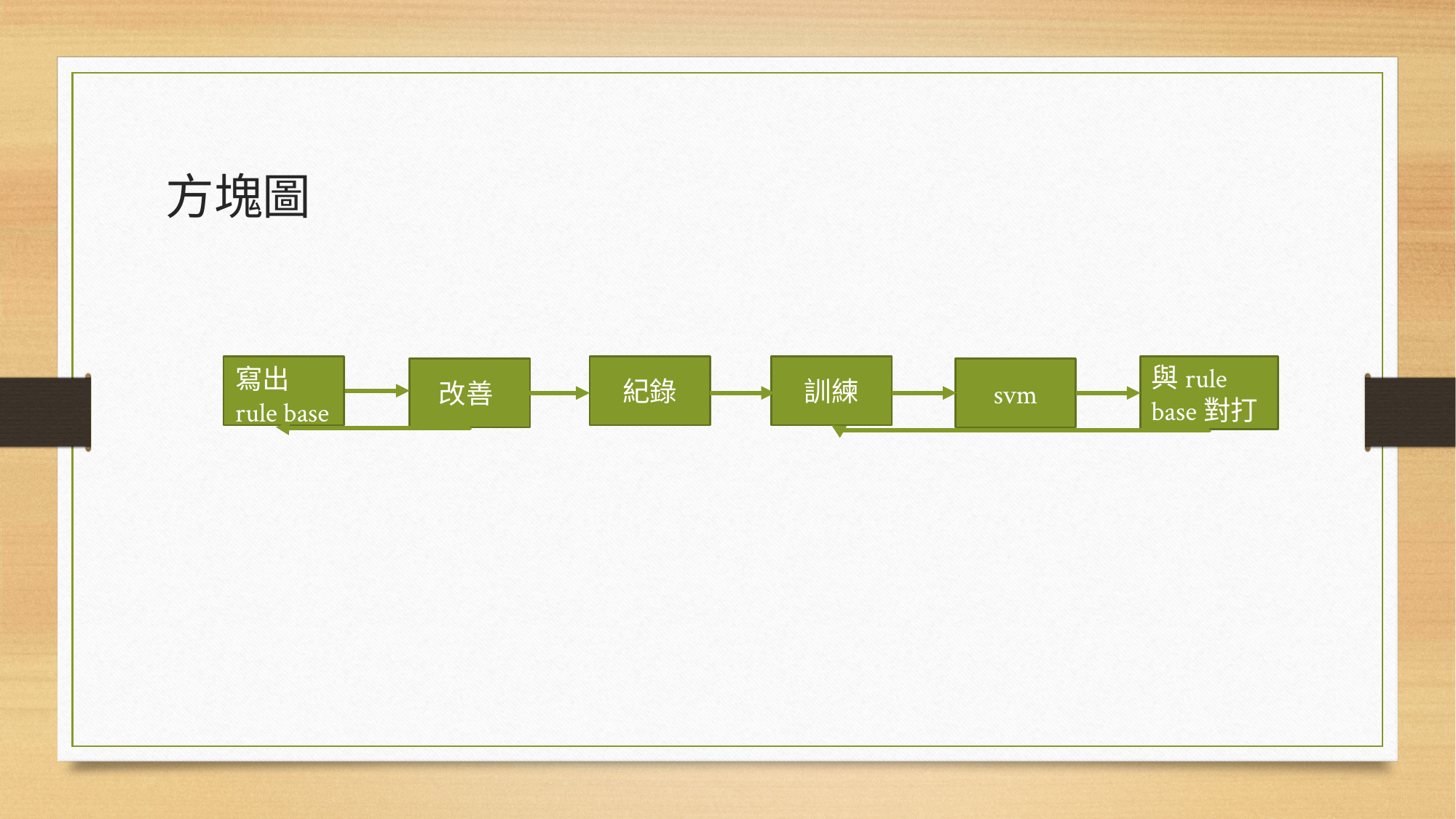

# 方塊圖
與rule base對打

寫出
rule base
紀錄
訓練

svm
改善